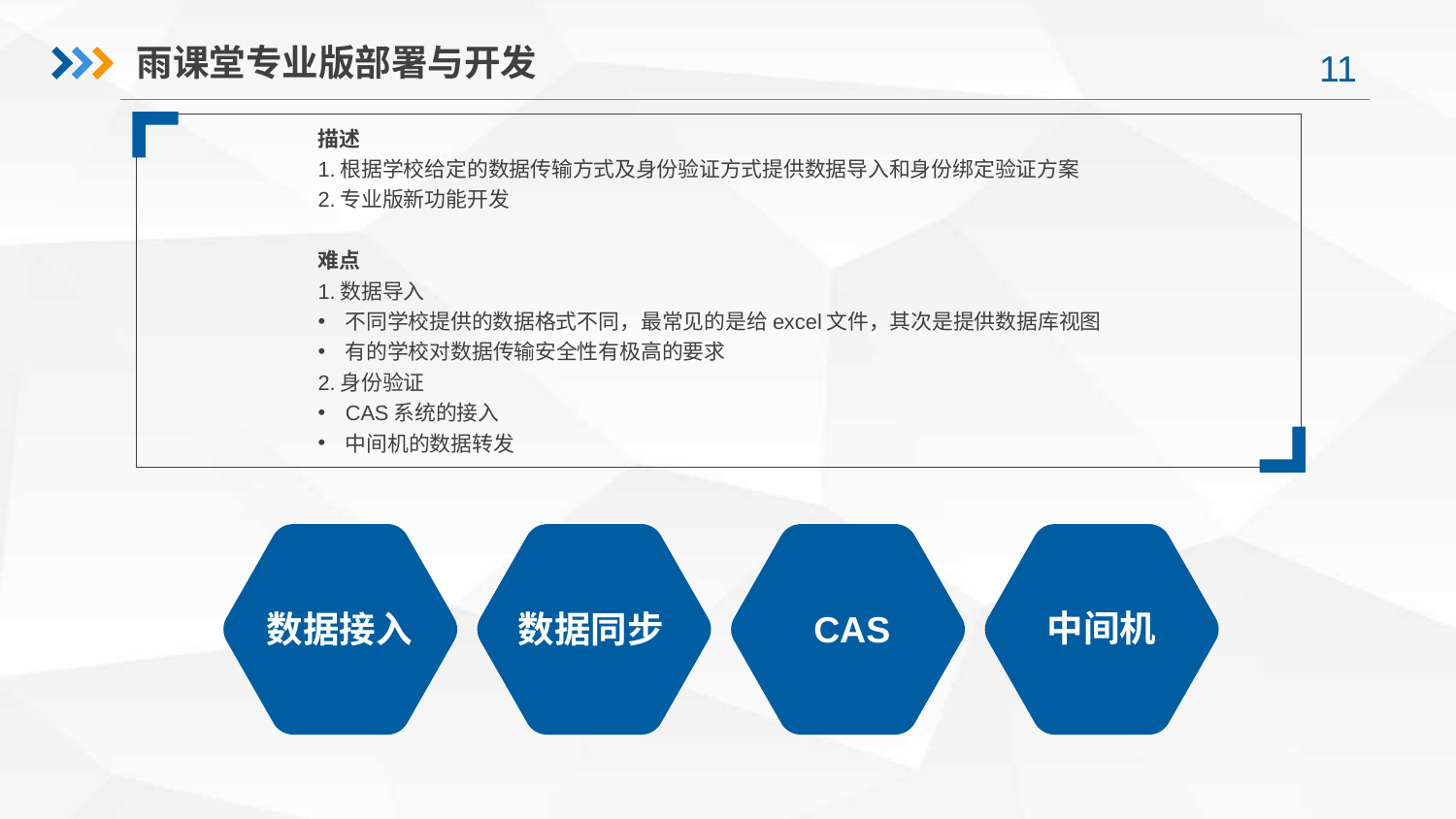

雨课堂专业版部署与开发

描述
1.根据学校给定的数据传输方式及身份验证方式提供数据导入和身份绑定验证方案
2.专业版新功能开发

难点
1.数据导入
不同学校提供的数据格式不同，最常见的是给excel文件，其次是提供数据库视图
有的学校对数据传输安全性有极高的要求
2.身份验证
CAS系统的接入
中间机的数据转发

中间机
CAS
数据同步
数据接入